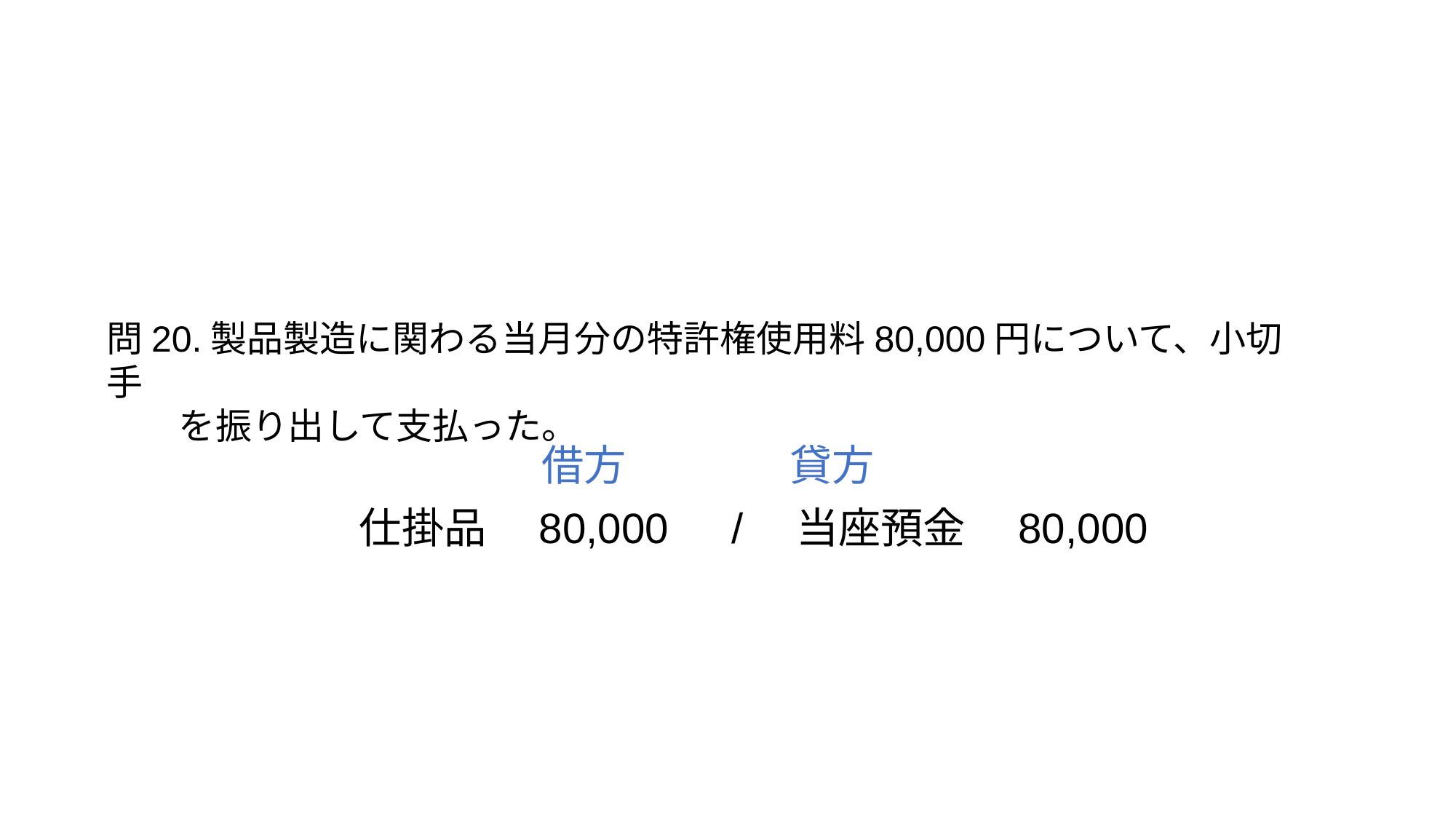

問20.製品製造に関わる当月分の特許権使用料80,000円について、小切手
　　を振り出して支払った。
借方
貸方
仕掛品　80,000　/　当座預金　80,000